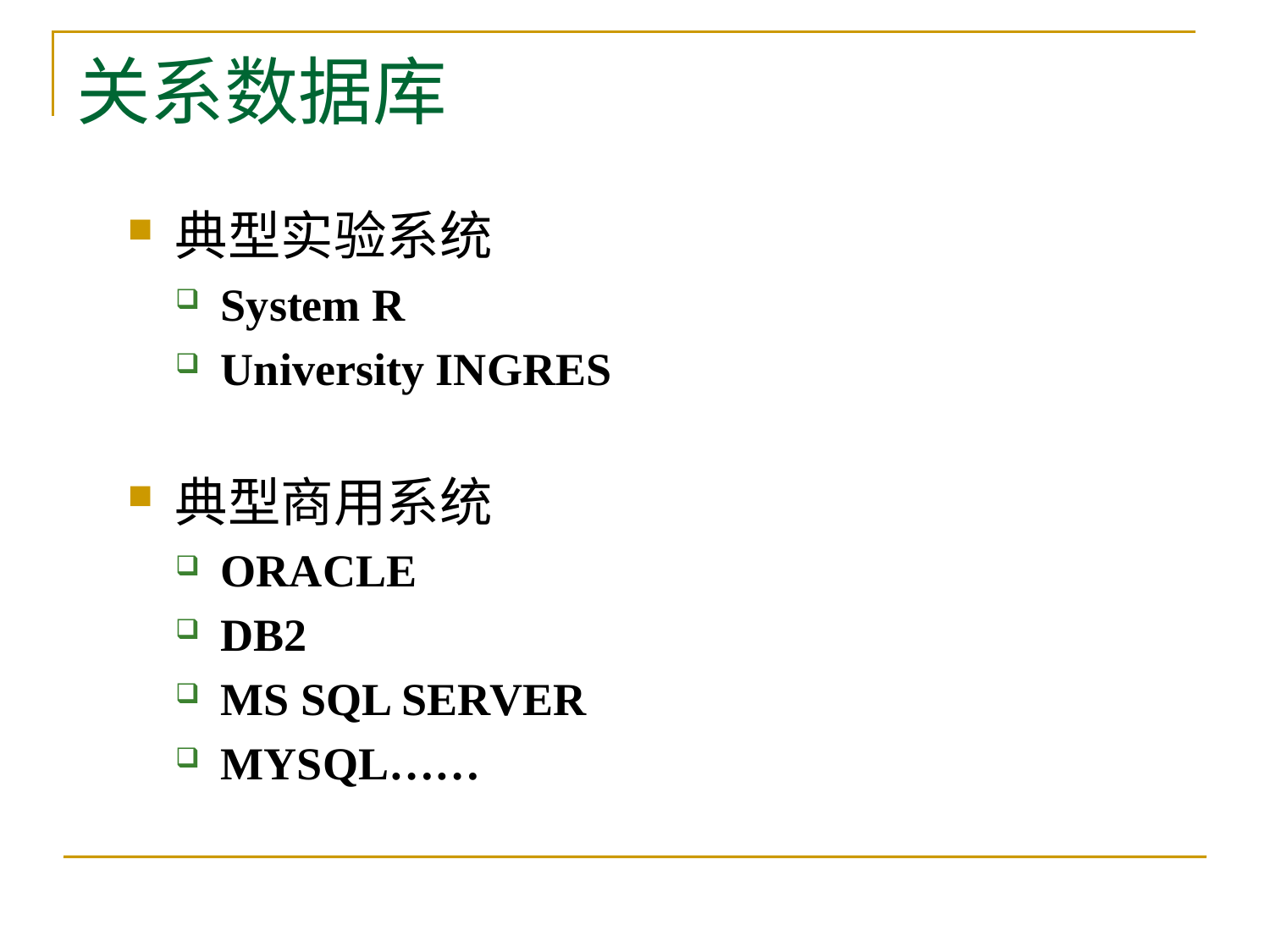

# 关系数据库
典型实验系统
System R
University INGRES

典型商用系统
ORACLE
DB2
MS SQL SERVER
MYSQL……